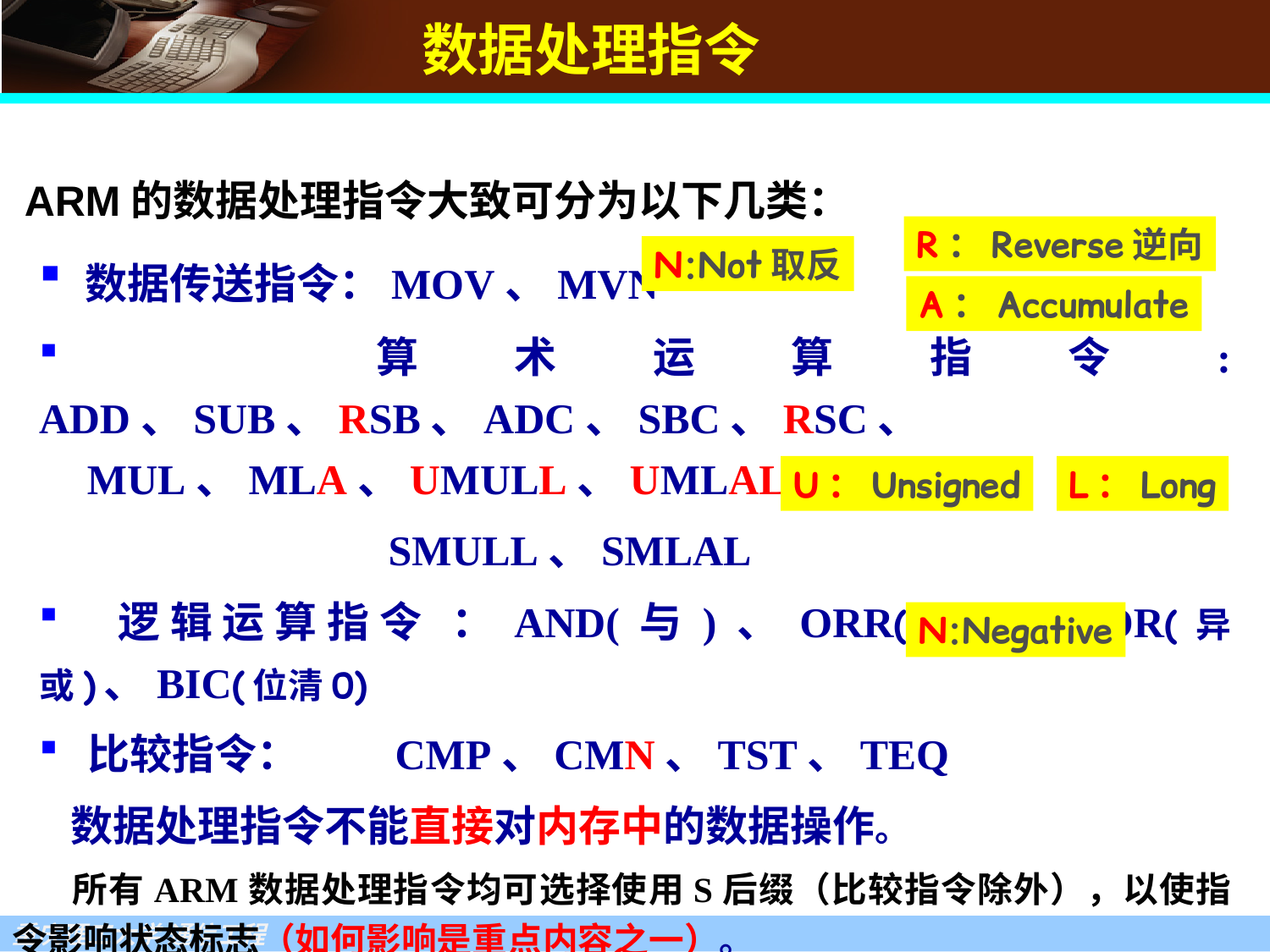

# 数据处理指令
 ARM的数据处理指令大致可分为以下几类：
 数据传送指令：MOV、MVN
  算术运算指令: ADD、SUB、RSB、ADC、SBC、RSC、		                       MUL、MLA、UMULL、UMLAL、
                                 SMULL、SMLAL
  逻辑运算指令 ：AND(与)、ORR(或)、EOR(异或)、BIC(位清0)
  比较指令：         CMP、CMN、TST、TEQ
 数据处理指令不能直接对内存中的数据操作。
  所有ARM数据处理指令均可选择使用S后缀（比较指令除外），以使指令影响状态标志（如何影响是重点内容之一）。
R：Reverse逆向
N:Not取反
A：Accumulate
U：Unsigned
L：Long
N:Negative